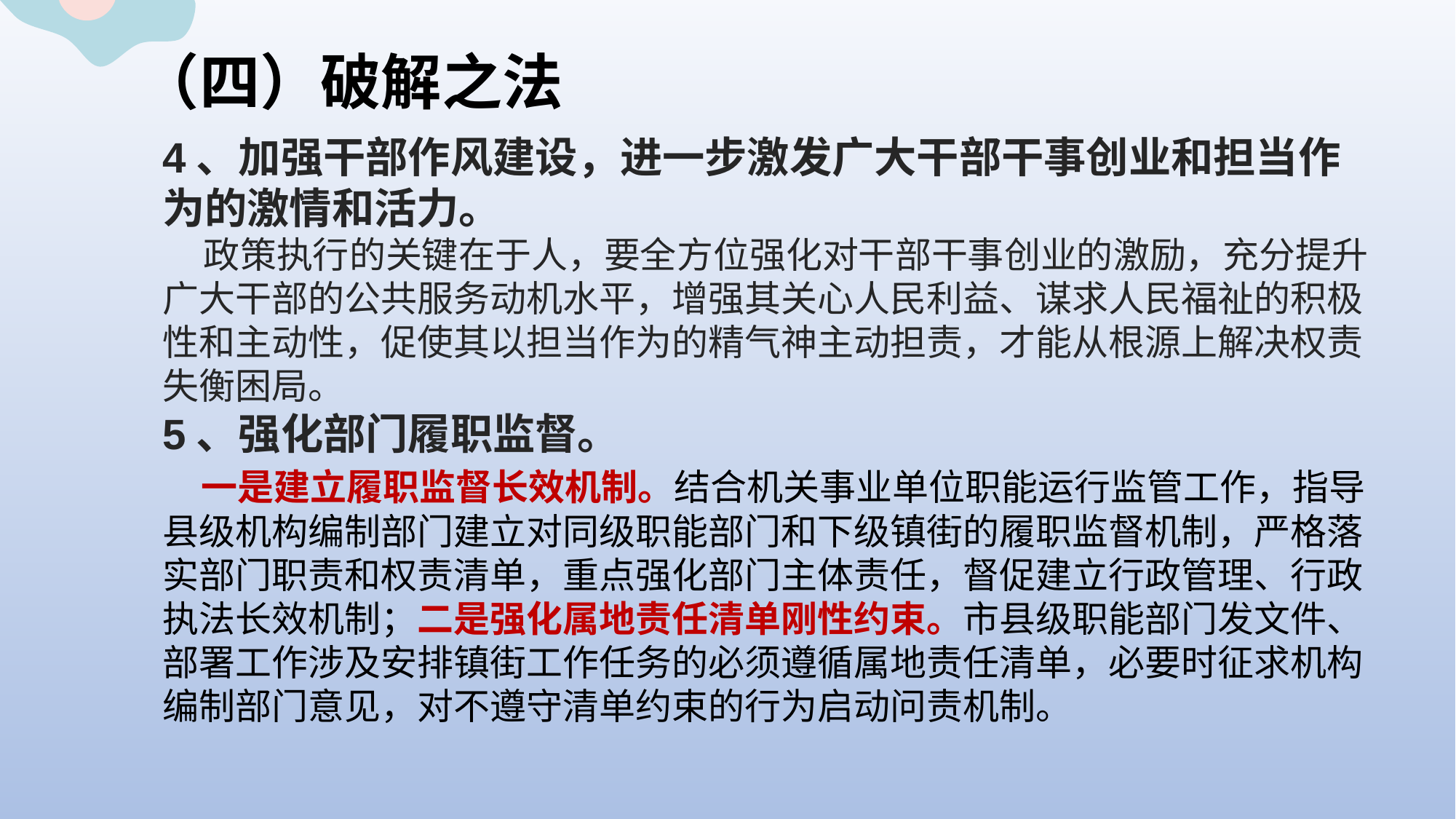

# （四）破解之法
4、加强干部作风建设，进一步激发广大干部干事创业和担当作为的激情和活力。
    政策执行的关键在于人，要全方位强化对干部干事创业的激励，充分提升广大干部的公共服务动机水平，增强其关心人民利益、谋求人民福祉的积极性和主动性，促使其以担当作为的精气神主动担责，才能从根源上解决权责失衡困局。
5、强化部门履职监督。
   一是建立履职监督长效机制。结合机关事业单位职能运行监管工作，指导县级机构编制部门建立对同级职能部门和下级镇街的履职监督机制，严格落实部门职责和权责清单，重点强化部门主体责任，督促建立行政管理、行政执法长效机制；二是强化属地责任清单刚性约束。市县级职能部门发文件、部署工作涉及安排镇街工作任务的必须遵循属地责任清单，必要时征求机构编制部门意见，对不遵守清单约束的行为启动问责机制。